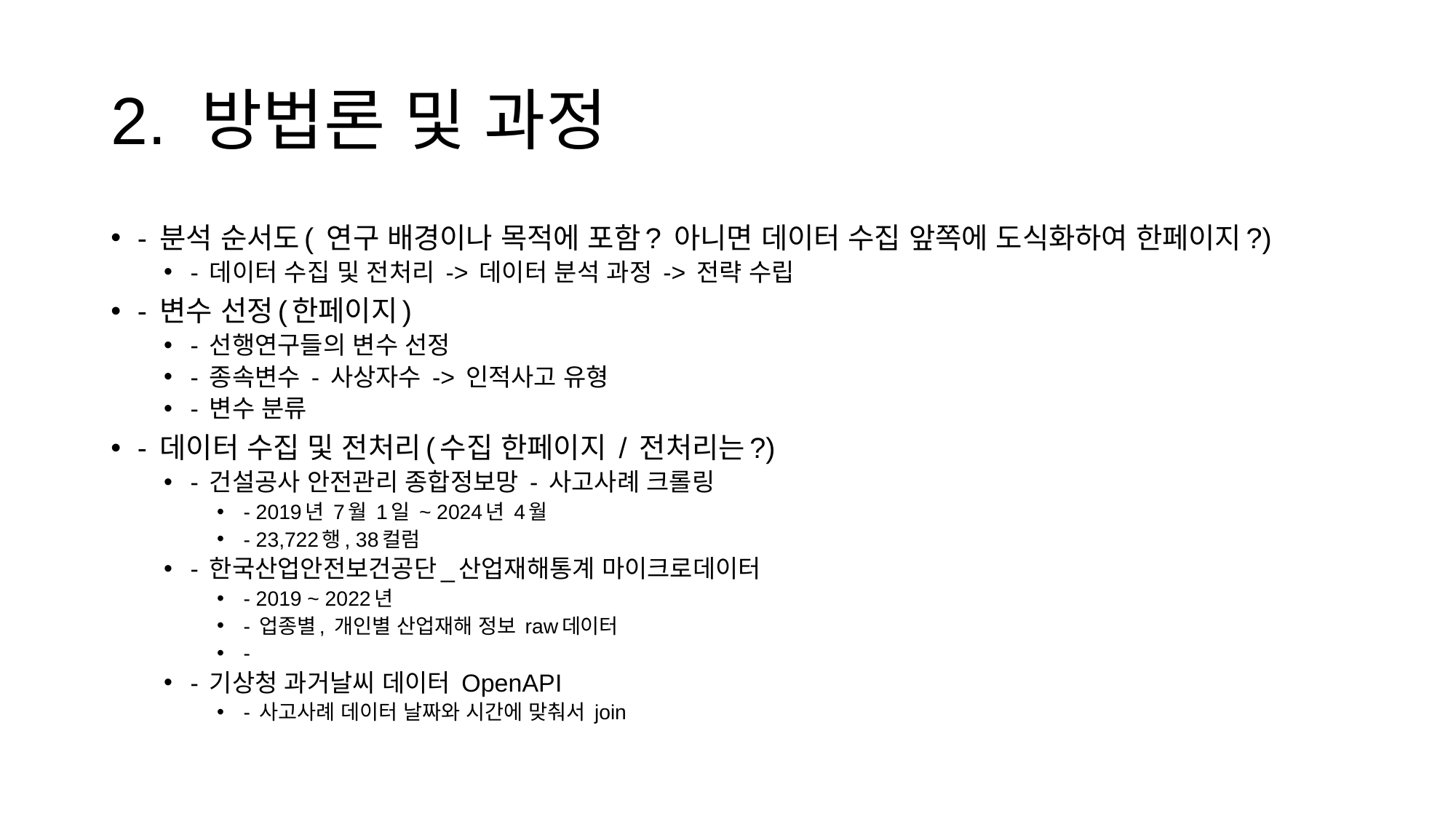

# 2. 방법론 및 과정
- 분석 순서도( 연구 배경이나 목적에 포함? 아니면 데이터 수집 앞쪽에 도식화하여 한페이지?)
- 데이터 수집 및 전처리 -> 데이터 분석 과정 -> 전략 수립
- 변수 선정(한페이지)
- 선행연구들의 변수 선정
- 종속변수 - 사상자수 -> 인적사고 유형
- 변수 분류
- 데이터 수집 및 전처리(수집 한페이지 / 전처리는?)
- 건설공사 안전관리 종합정보망 - 사고사례 크롤링
- 2019년 7월 1일 ~ 2024년 4월
- 23,722행, 38컬럼
- 한국산업안전보건공단_산업재해통계 마이크로데이터
- 2019 ~ 2022년
- 업종별, 개인별 산업재해 정보 raw데이터
-
- 기상청 과거날씨 데이터 OpenAPI
- 사고사례 데이터 날짜와 시간에 맞춰서 join